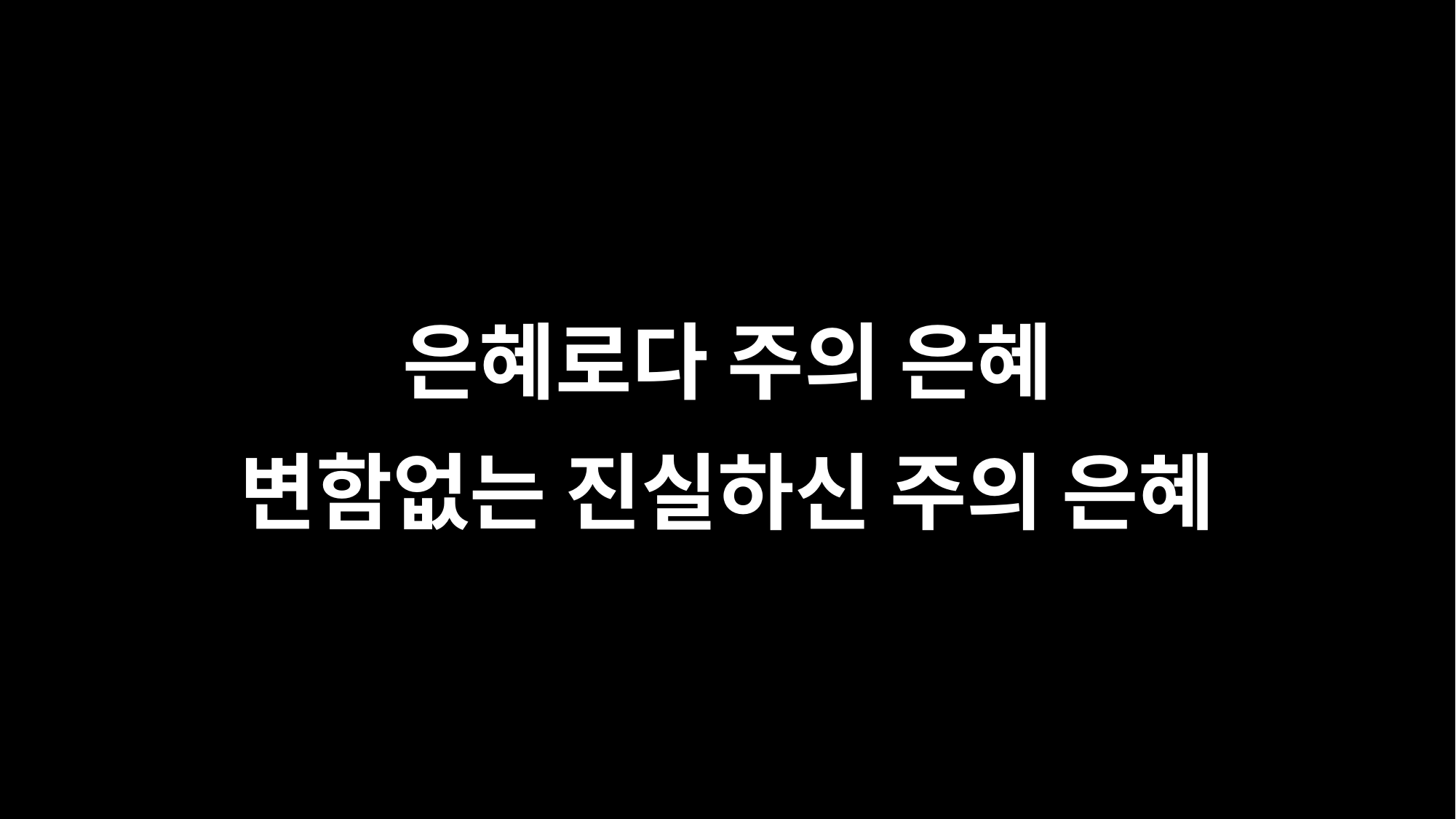

은혜로다 주의 은혜
변함없는 진실하신 주의 은혜